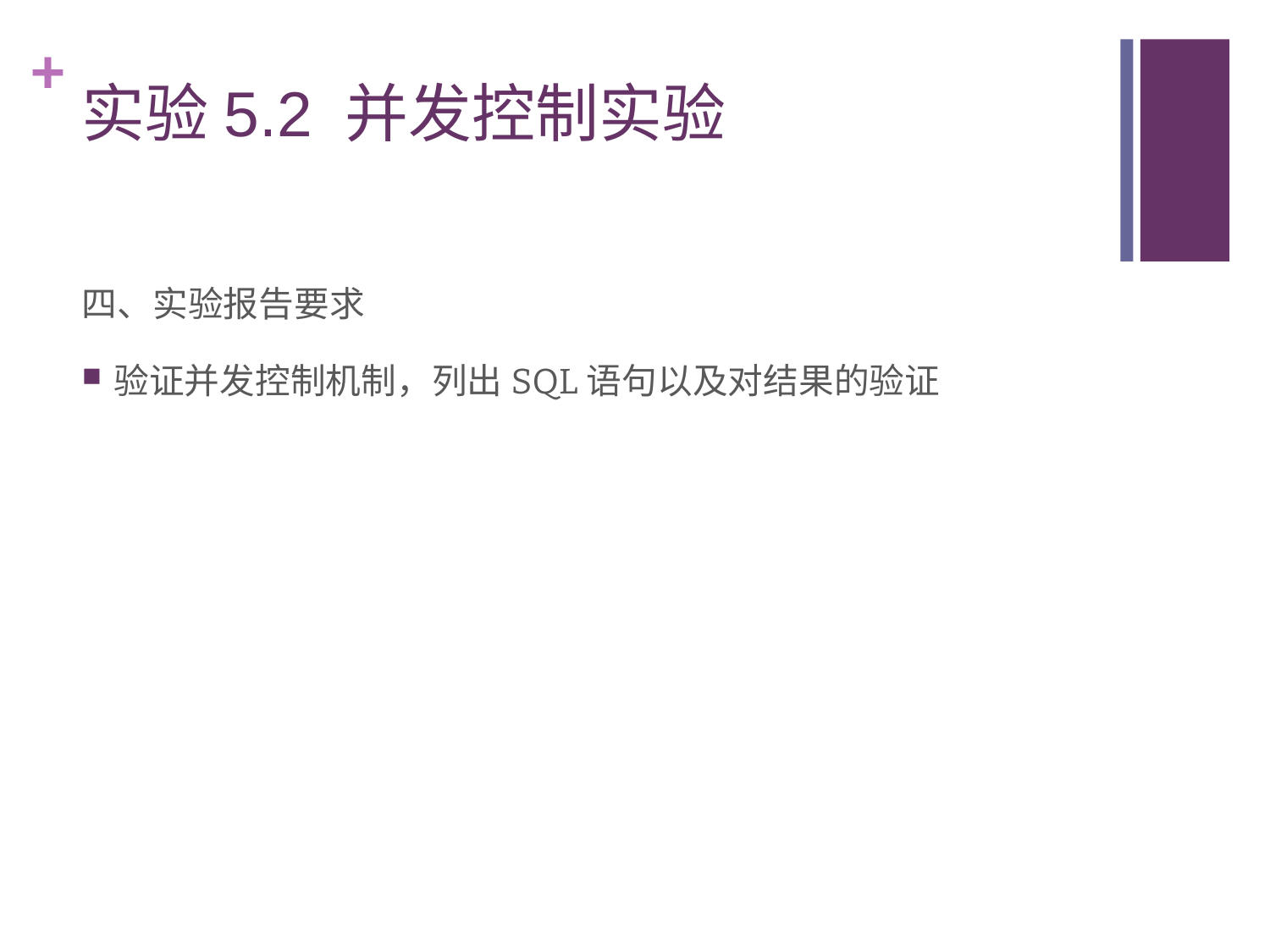

# 实验5.2 并发控制实验
四、实验报告要求
验证并发控制机制，列出SQL语句以及对结果的验证